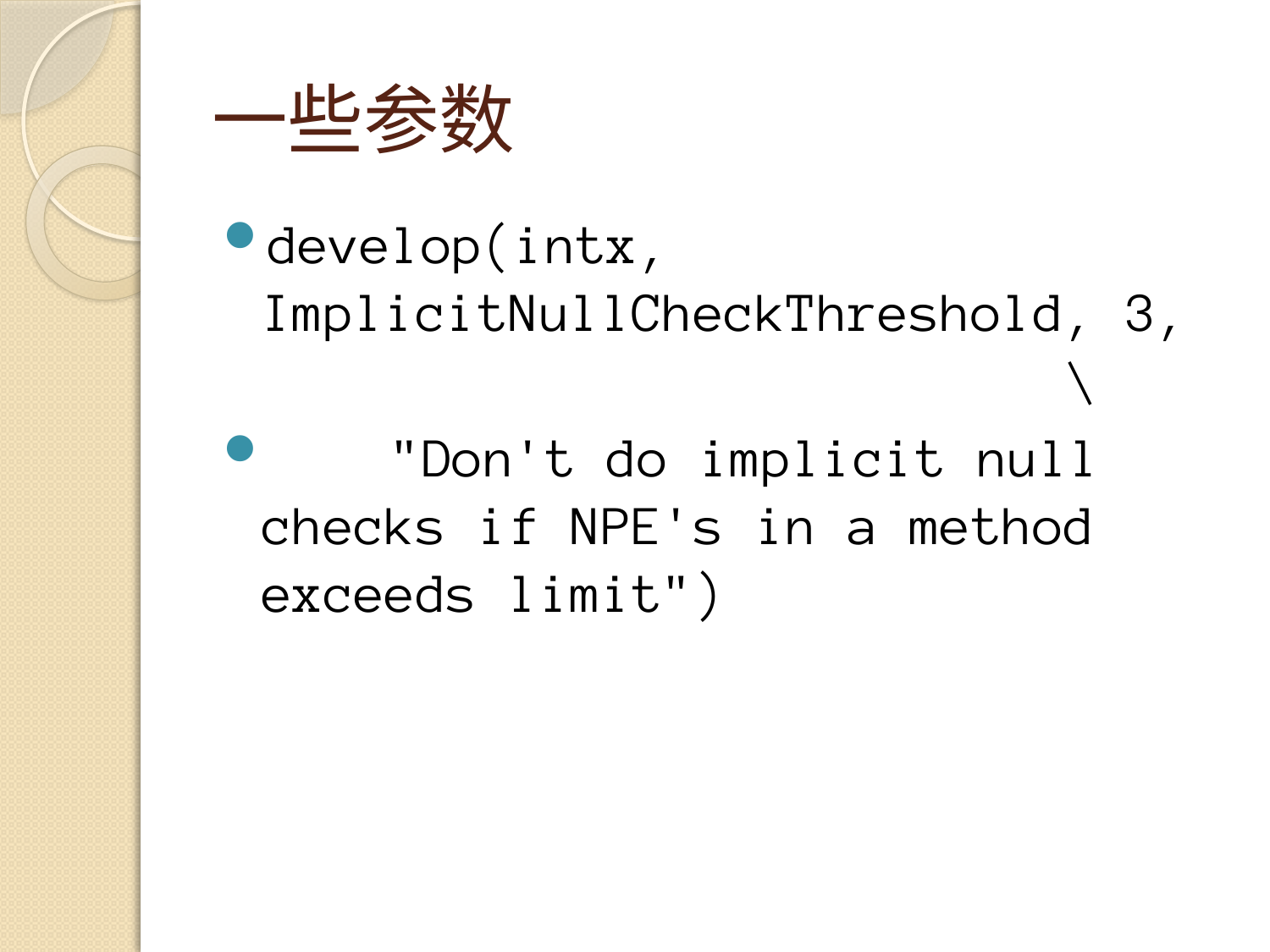

# 一些参数
develop(intx, ImplicitNullCheckThreshold, 3,                            \
    "Don't do implicit null checks if NPE's in a method exceeds limit")